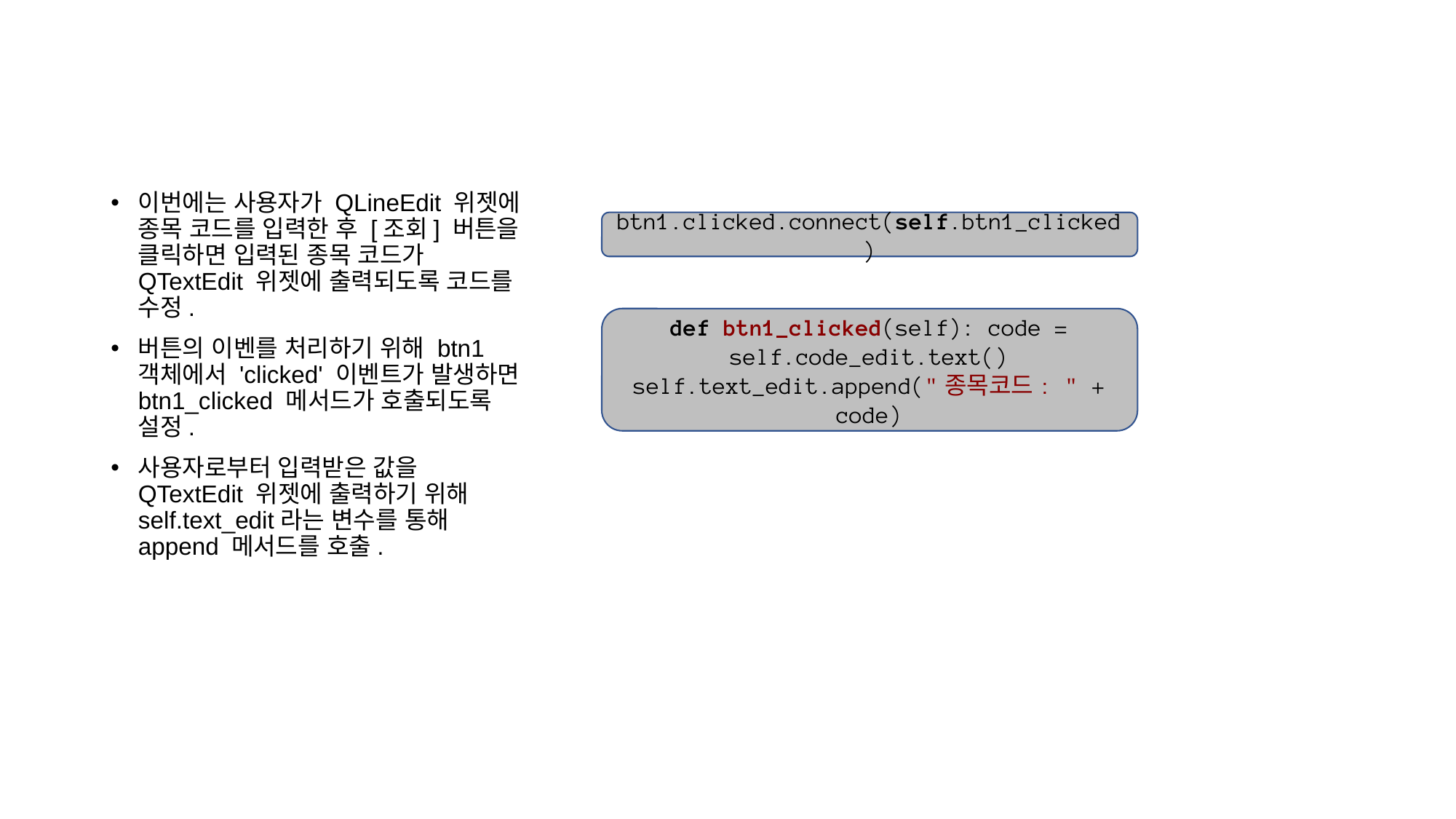

이번에는 사용자가 QLineEdit 위젯에 종목 코드를 입력한 후 [조회] 버튼을 클릭하면 입력된 종목 코드가 QTextEdit 위젯에 출력되도록 코드를 수정.
버튼의 이벤를 처리하기 위해 btn1 객체에서 'clicked' 이벤트가 발생하면 btn1_clicked 메서드가 호출되도록 설정.
사용자로부터 입력받은 값을 QTextEdit 위젯에 출력하기 위해 self.text_edit라는 변수를 통해 append 메서드를 호출.

btn1.clicked.connect(self.btn1_clicked)
def btn1_clicked(self): code = self.code_edit.text() self.text_edit.append("종목코드: " + code)